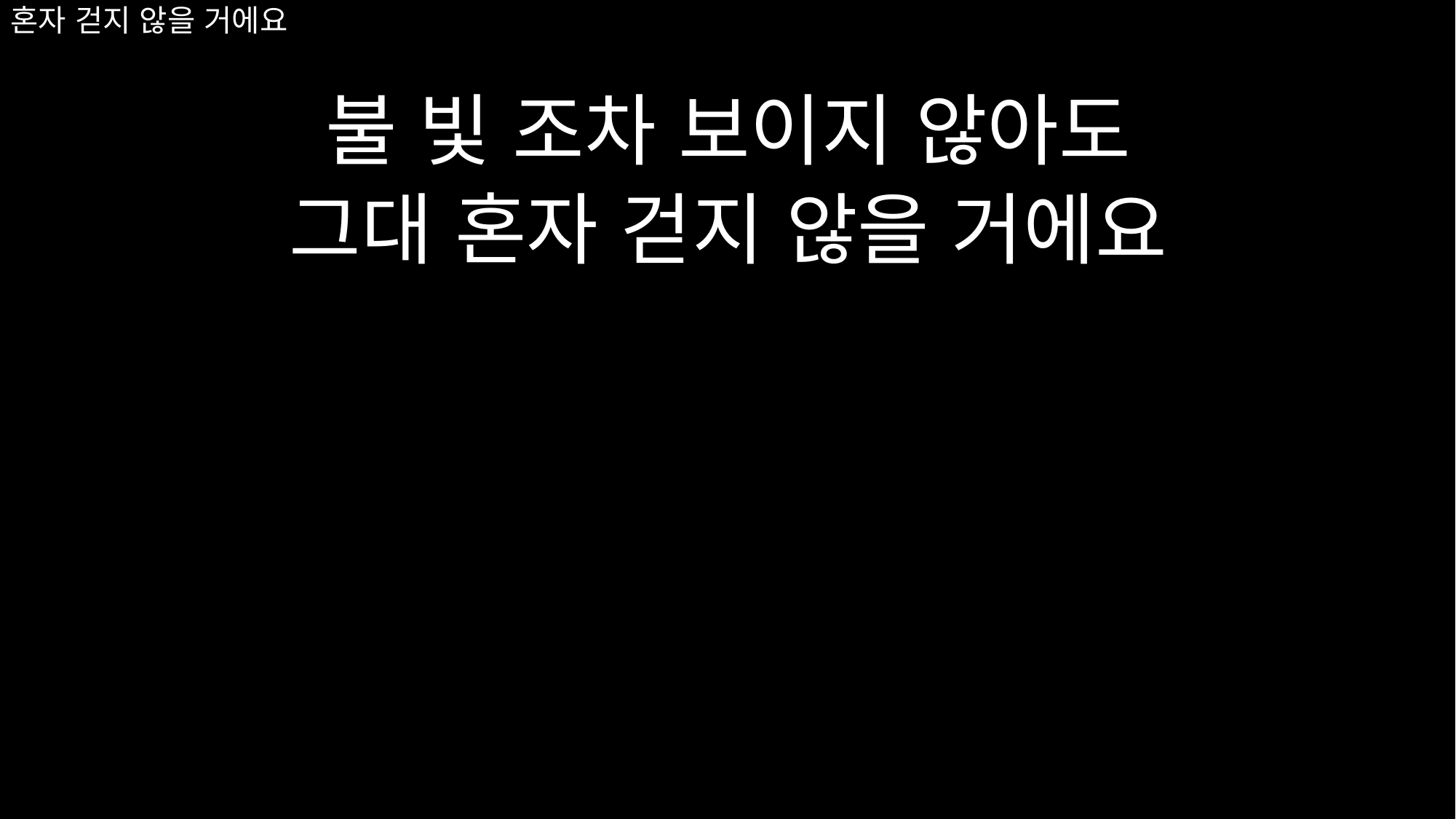

불 빛 조차 보이지 않아도
그대 혼자 걷지 않을 거에요

# 혼자 걷지 않을 거에요